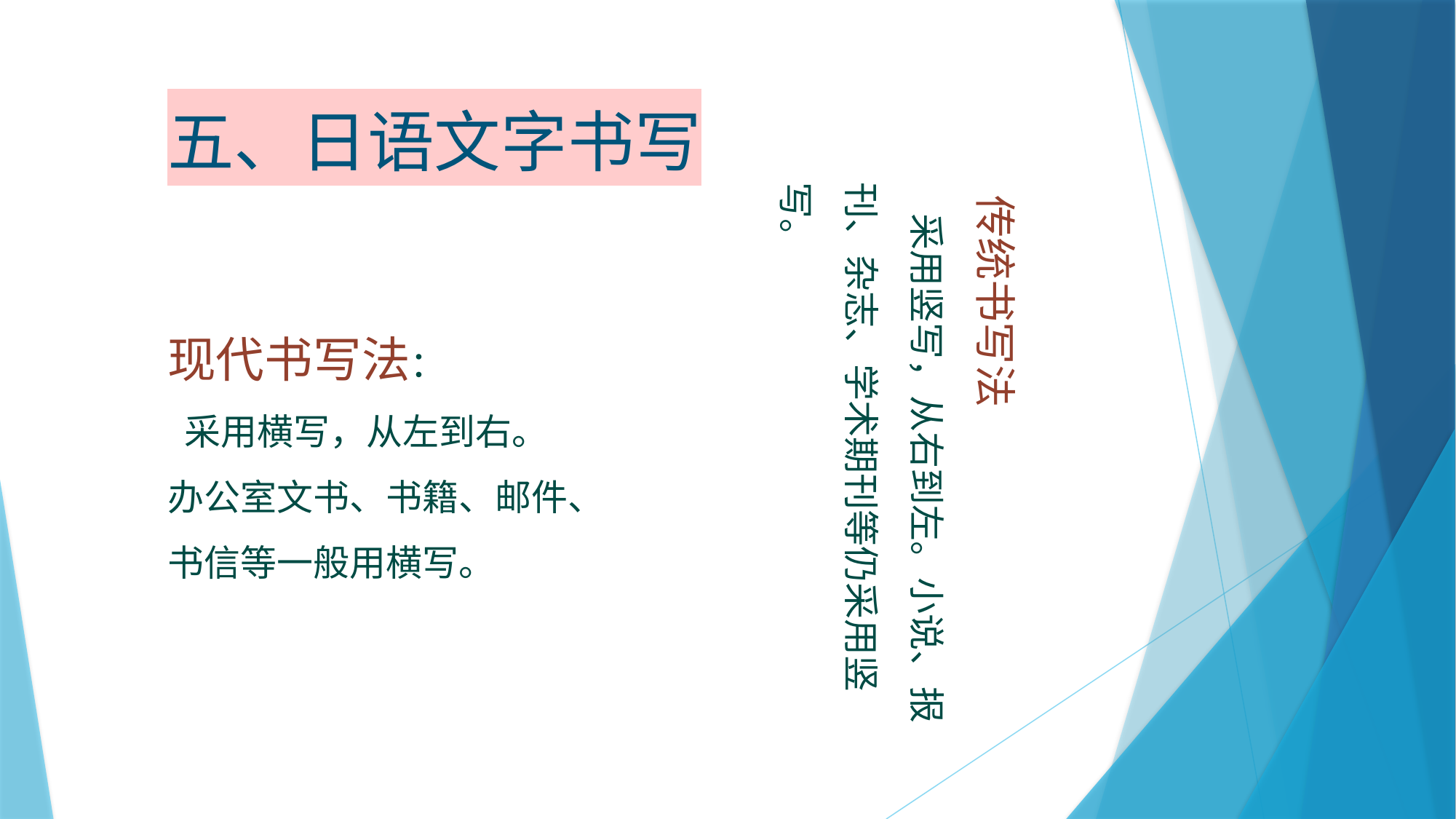

五、日语文字书写

现代书写法：
 采用横写，从左到右。
办公室文书、书籍、邮件、
书信等一般用横写。
 传统书写法
    采用竖写，从右到左。小说、报刊、杂志、学术期刊等仍采用竖写。